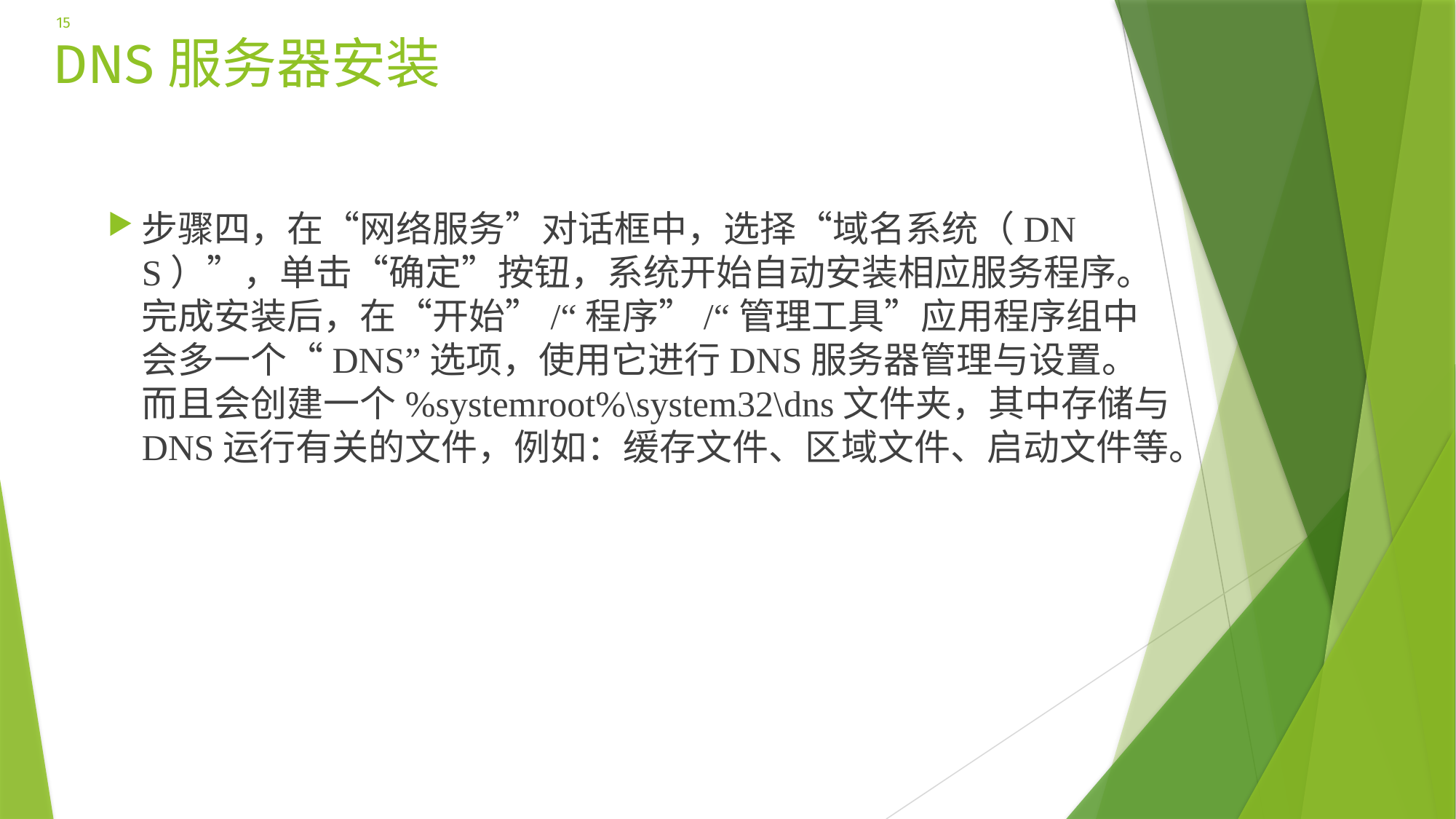

15
DNS服务器安装
步骤四，在“网络服务”对话框中，选择“域名系统（DNS）”，单击“确定”按钮，系统开始自动安装相应服务程序。完成安装后，在“开始”/“程序”/“管理工具”应用程序组中会多一个“DNS”选项，使用它进行DNS服务器管理与设置。而且会创建一个%systemroot%\system32\dns文件夹，其中存储与DNS运行有关的文件，例如：缓存文件、区域文件、启动文件等。